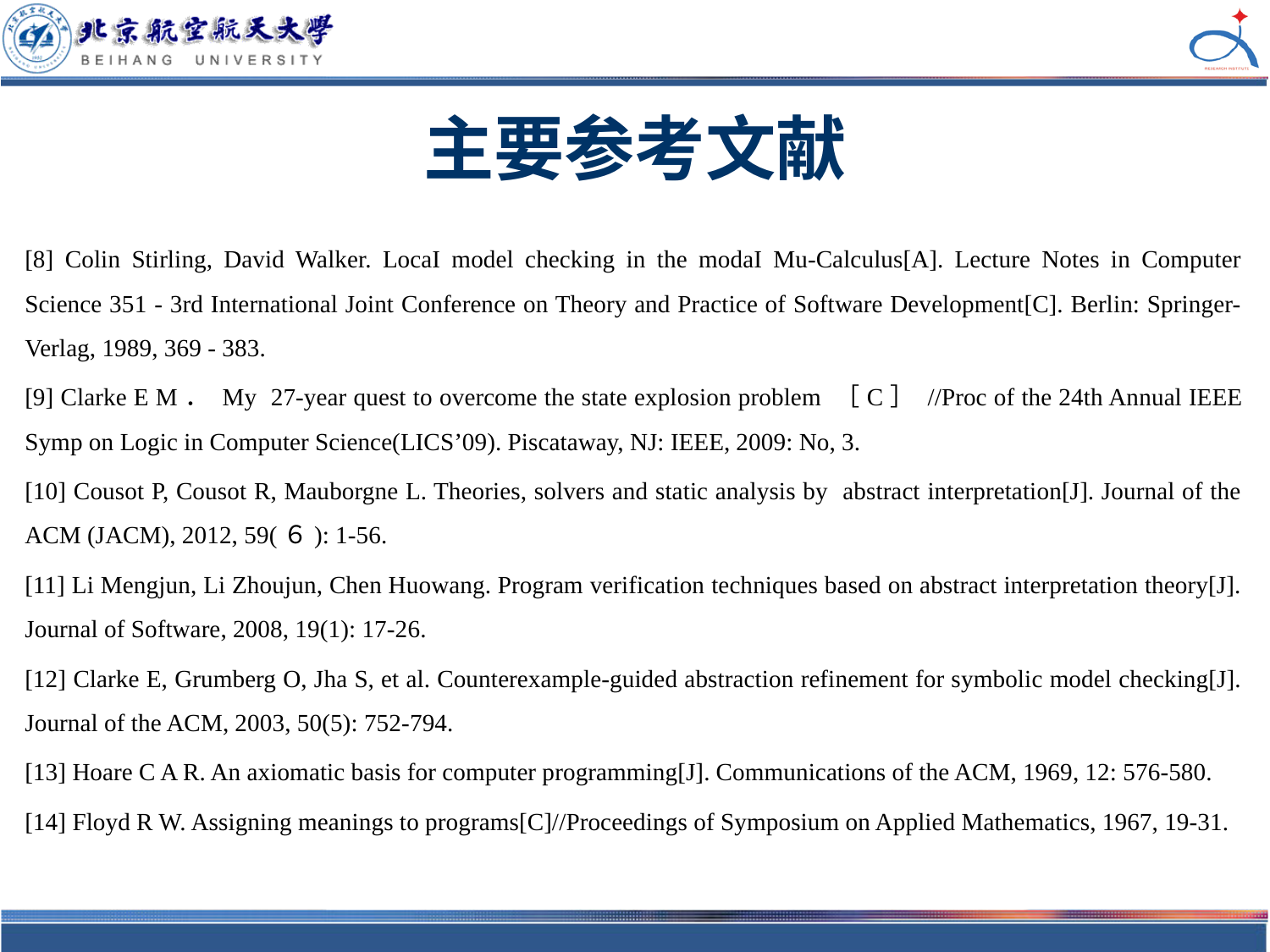

# 主要参考文献
[8] Colin Stirling, David Walker. LocaI model checking in the modaI Mu-Calculus[A]. Lecture Notes in Computer Science 351 - 3rd International Joint Conference on Theory and Practice of Software Development[C]. Berlin: Springer-Verlag, 1989, 369 - 383.
[9] Clarke E M． My  27-year quest to overcome the state explosion problem ［C］ //Proc of the 24th Annual IEEE Symp on Logic in Computer Science(LICS’09). Piscataway, NJ: IEEE, 2009: No, 3.
[10] Cousot P, Cousot R, Mauborgne L. Theories, solvers and static analysis by  abstract interpretation[J]. Journal of the ACM (JACM), 2012, 59(６): 1-56.
[11] Li Mengjun, Li Zhoujun, Chen Huowang. Program verification techniques based on abstract interpretation theory[J]. Journal of Software, 2008, 19(1): 17-26.
[12] Clarke E, Grumberg O, Jha S, et al. Counterexample-guided abstraction refinement for symbolic model checking[J]. Journal of the ACM, 2003, 50(5): 752-794.
[13] Hoare C A R. An axiomatic basis for computer programming[J]. Communications of the ACM, 1969, 12: 576-580.
[14] Floyd R W. Assigning meanings to programs[C]//Proceedings of Symposium on Applied Mathematics, 1967, 19-31.